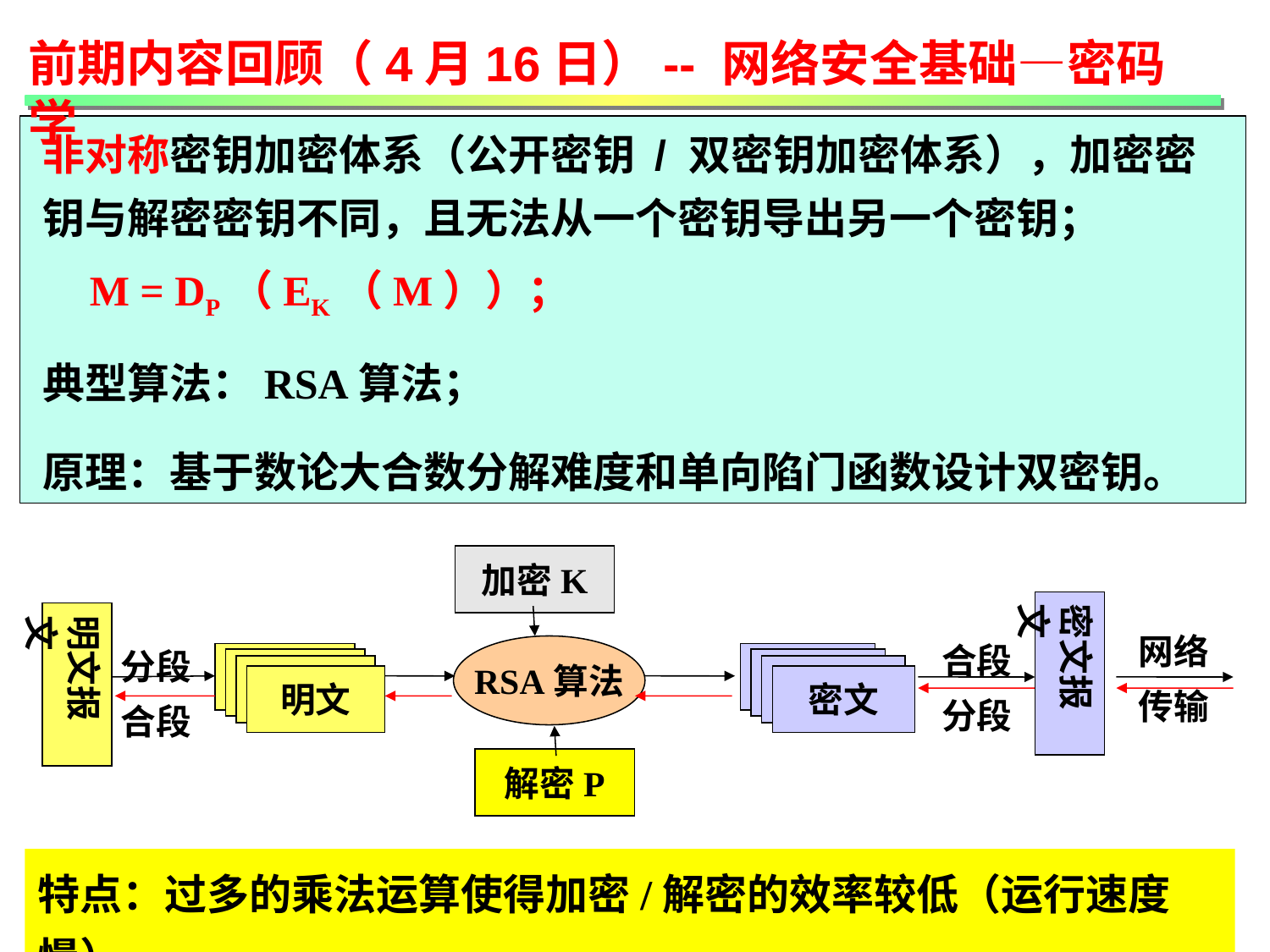

前期内容回顾（4月16日）-- 网络安全基础—密码学

非对称密钥加密体系（公开密钥 / 双密钥加密体系），加密密钥与解密密钥不同，且无法从一个密钥导出另一个密钥；
    M = DP（EK（M））；

典型算法：RSA算法；

原理：基于数论大合数分解难度和单向陷门函数设计双密钥。

加密K
密文报文
明文报文

网络
传输
合段
分段
分段
合段
RSA算法
明文
密文
明文
密文
明文
密文
明文
密文

解密P
特点：过多的乘法运算使得加密/解密的效率较低（运行速度慢）